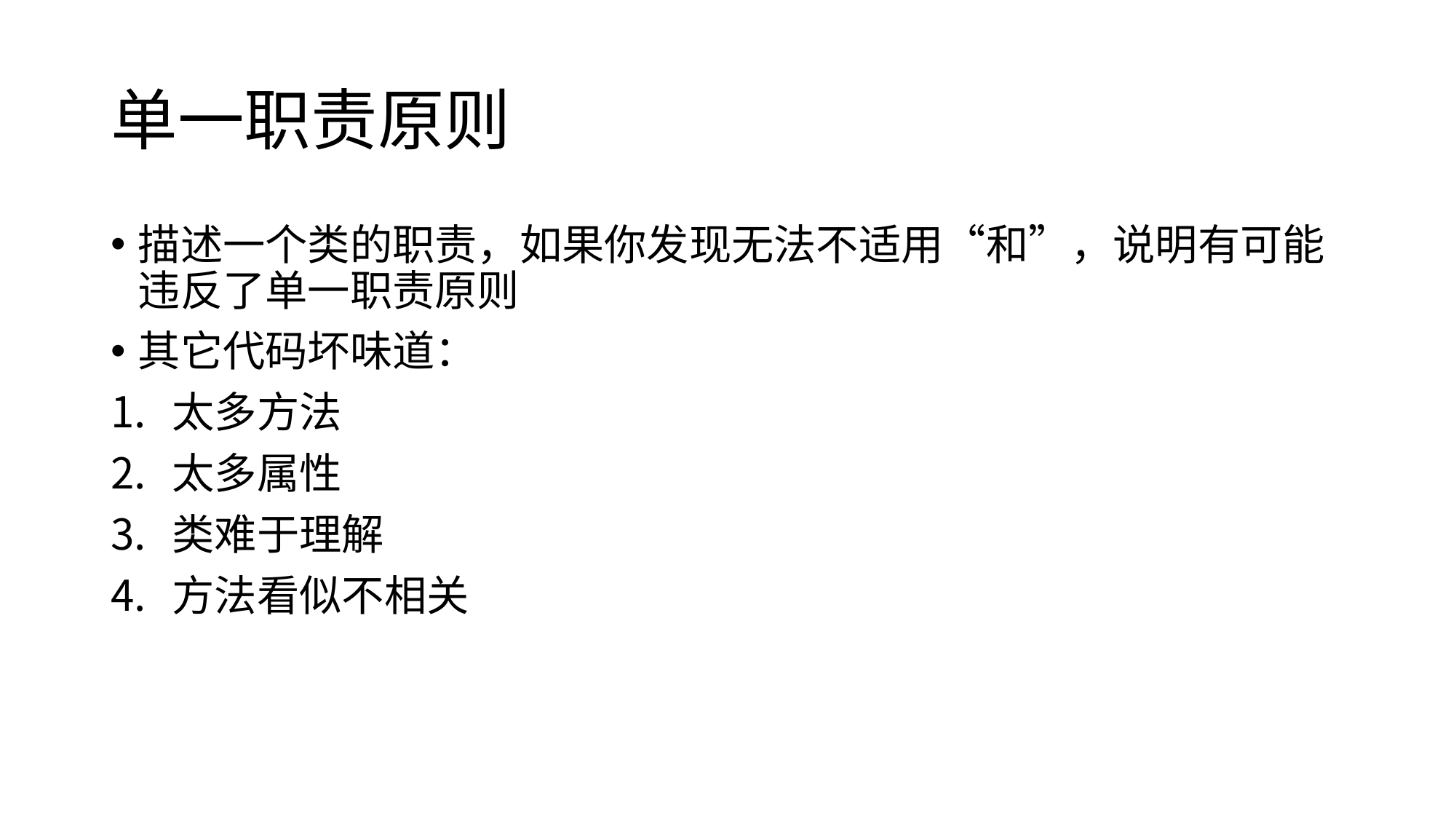

# 单一职责原则
描述一个类的职责，如果你发现无法不适用“和”，说明有可能违反了单一职责原则
其它代码坏味道：
太多方法
太多属性
类难于理解
方法看似不相关